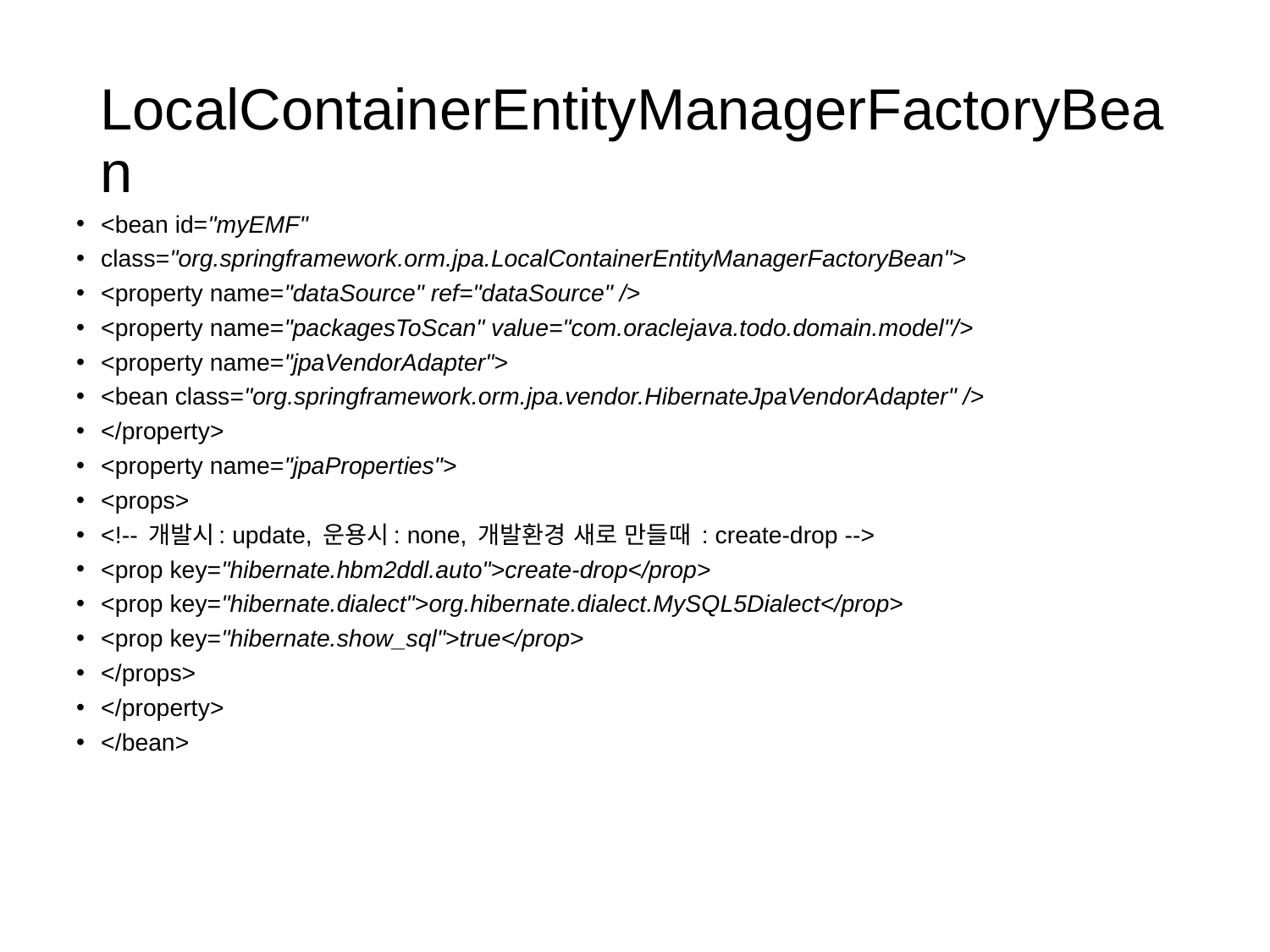

# LocalContainerEntityManagerFactoryBean
<bean id="myEMF"
class="org.springframework.orm.jpa.LocalContainerEntityManagerFactoryBean">
<property name="dataSource" ref="dataSource" />
<property name="packagesToScan" value="com.oraclejava.todo.domain.model"/>
<property name="jpaVendorAdapter">
<bean class="org.springframework.orm.jpa.vendor.HibernateJpaVendorAdapter" />
</property>
<property name="jpaProperties">
<props>
<!-- 개발시: update, 운용시: none, 개발환경 새로 만들때 : create-drop -->
<prop key="hibernate.hbm2ddl.auto">create-drop</prop>
<prop key="hibernate.dialect">org.hibernate.dialect.MySQL5Dialect</prop>
<prop key="hibernate.show_sql">true</prop>
</props>
</property>
</bean>